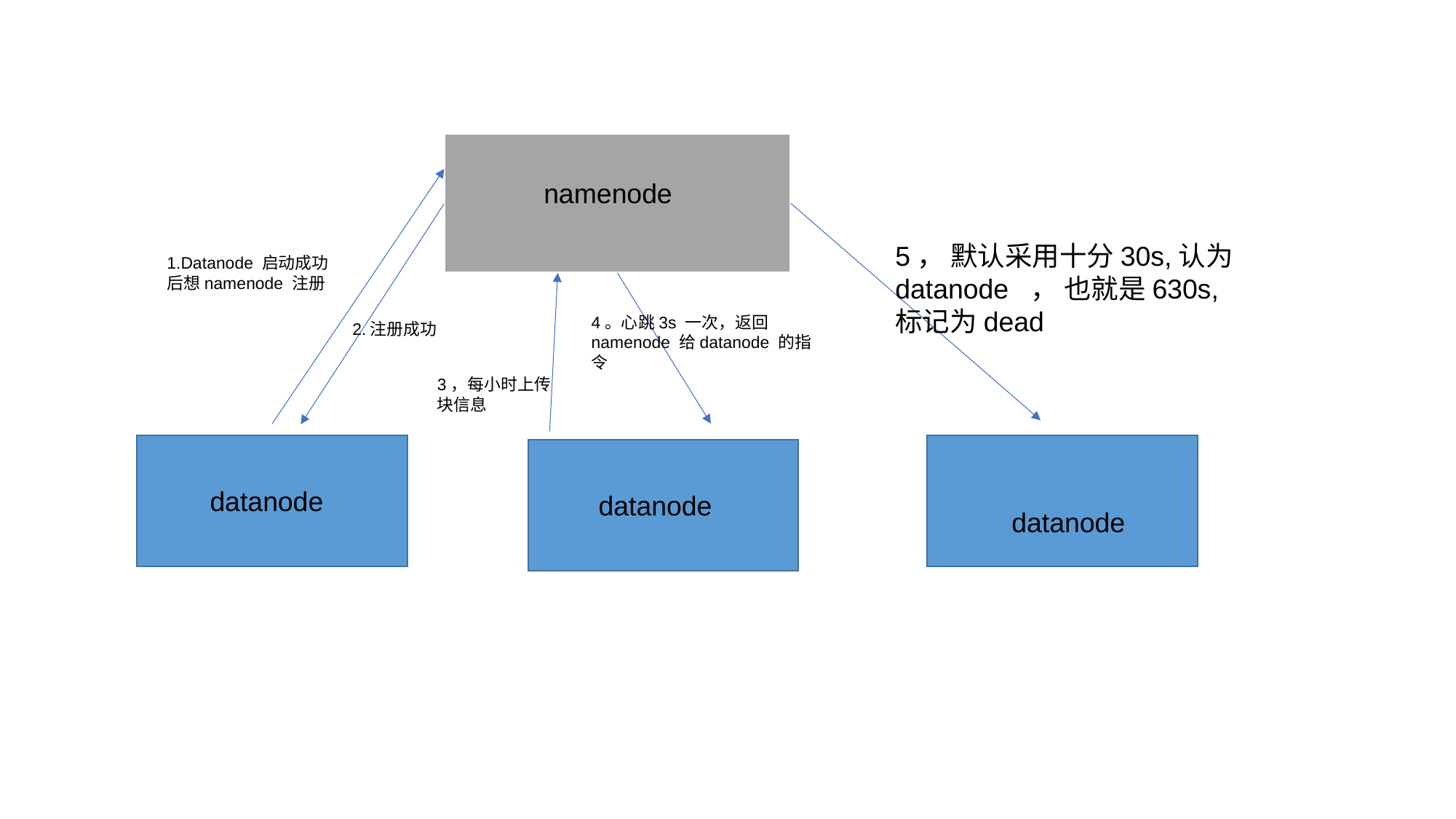

namenode
5， 默认采用十分30s,认为datanode  ， 也就是630s, 标记为dead
1.Datanode 启动成功后想namenode 注册
4。心跳3s 一次，返回namenode 给datanode 的指令
2.注册成功
3，每小时上传块信息

datanode
datanode
datanode